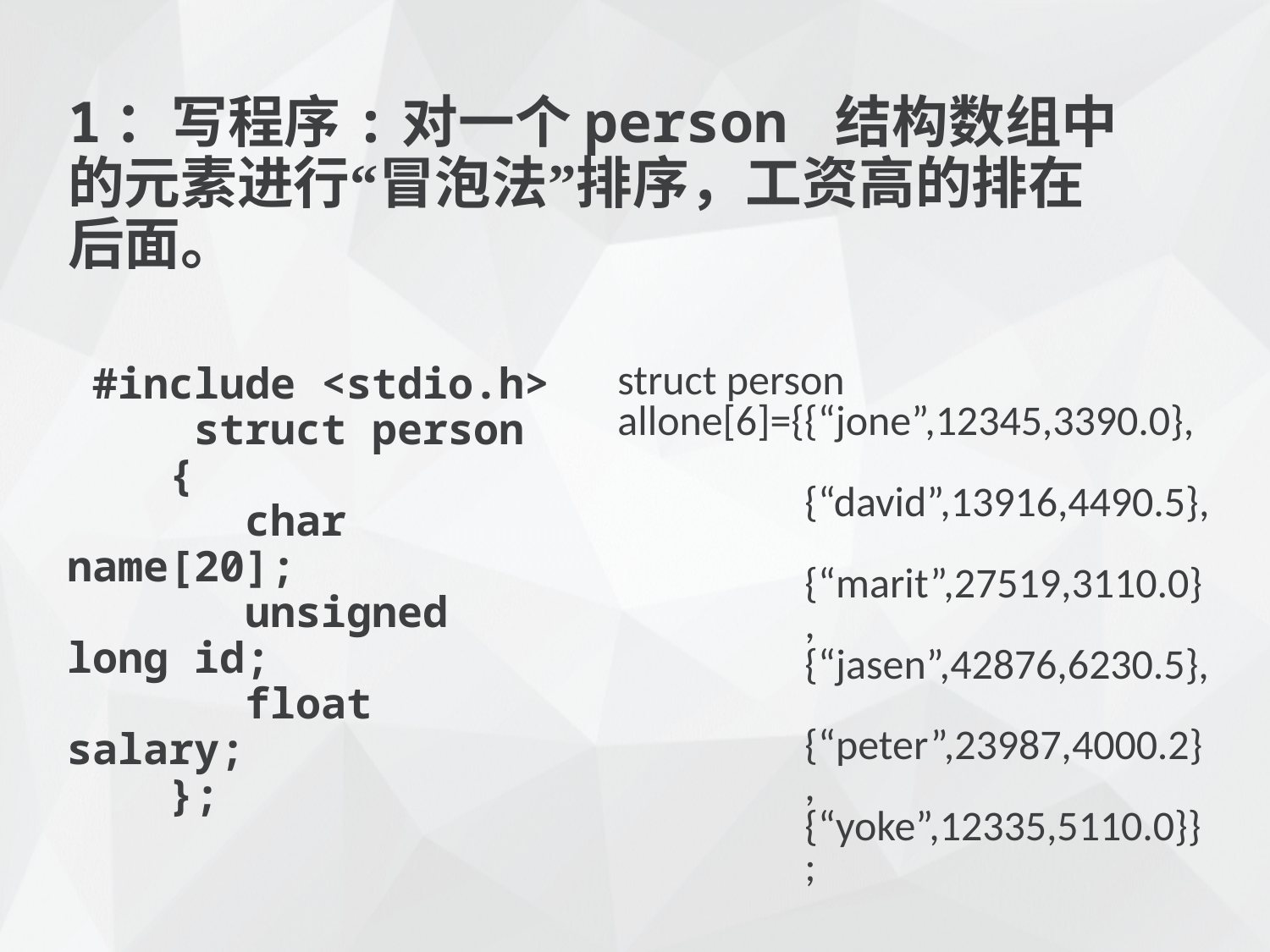

1：写程序:对一个person 结构数组中的元素进行“冒泡法”排序，工资高的排在后面。

 #include <stdio.h>
     struct person
    {
       char name[20];
       unsigned long id;
       float salary;
    };
struct person allone[6]={{“jone”,12345,3390.0},
                                          {“david”,13916,4490.5},                            {“marit”,27519,3110.0},                                          {“jasen”,42876,6230.5},                                          {“peter”,23987,4000.2},                                          {“yoke”,12335,5110.0}};